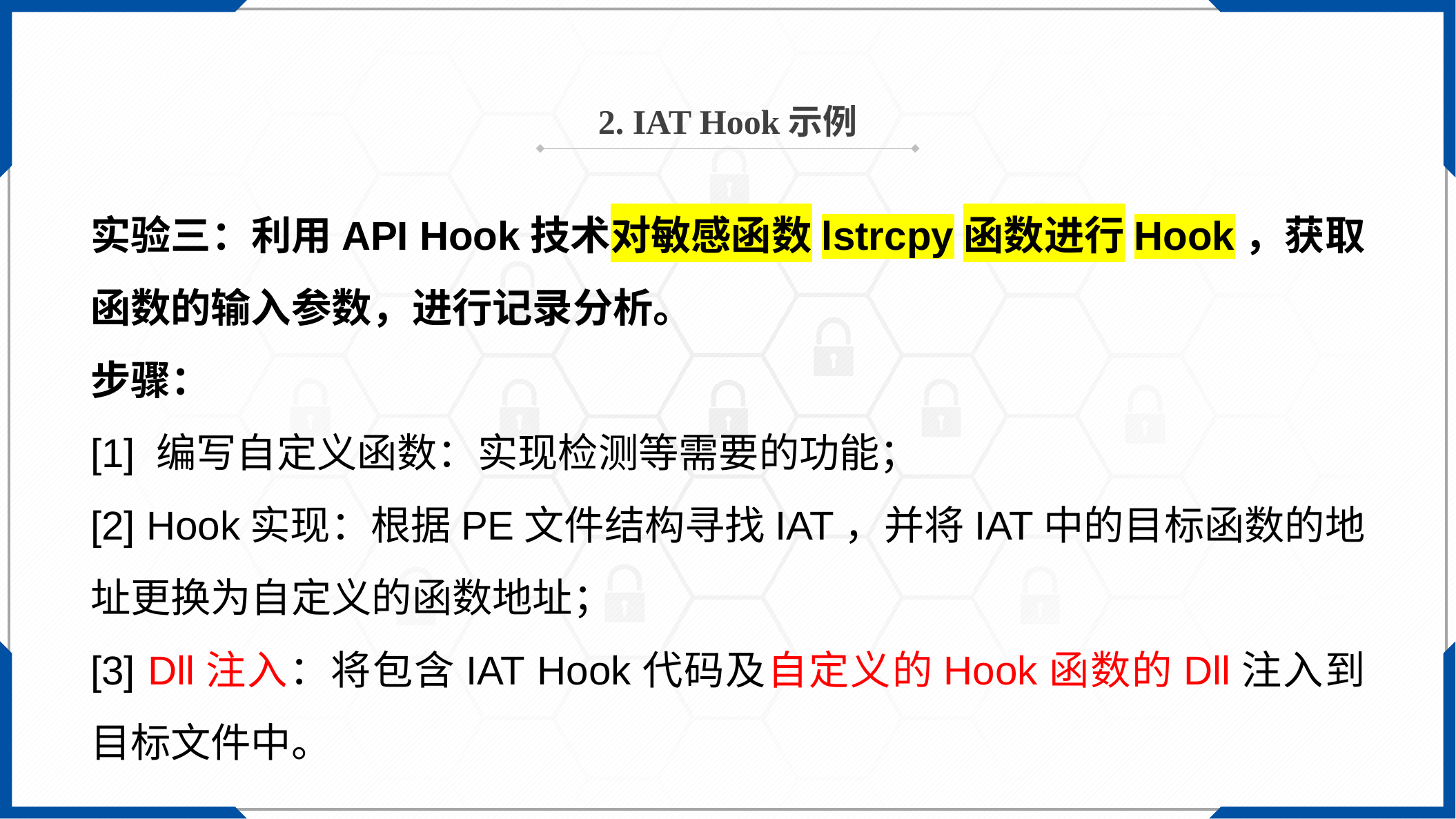

2. IAT Hook示例
实验三：利用API Hook技术对敏感函数lstrcpy函数进行Hook，获取函数的输入参数，进行记录分析。
步骤：
[1] 编写自定义函数：实现检测等需要的功能；
[2] Hook实现：根据PE文件结构寻找IAT，并将IAT中的目标函数的地址更换为自定义的函数地址；
[3] Dll注入：将包含IAT Hook代码及自定义的Hook函数的Dll注入到目标文件中。